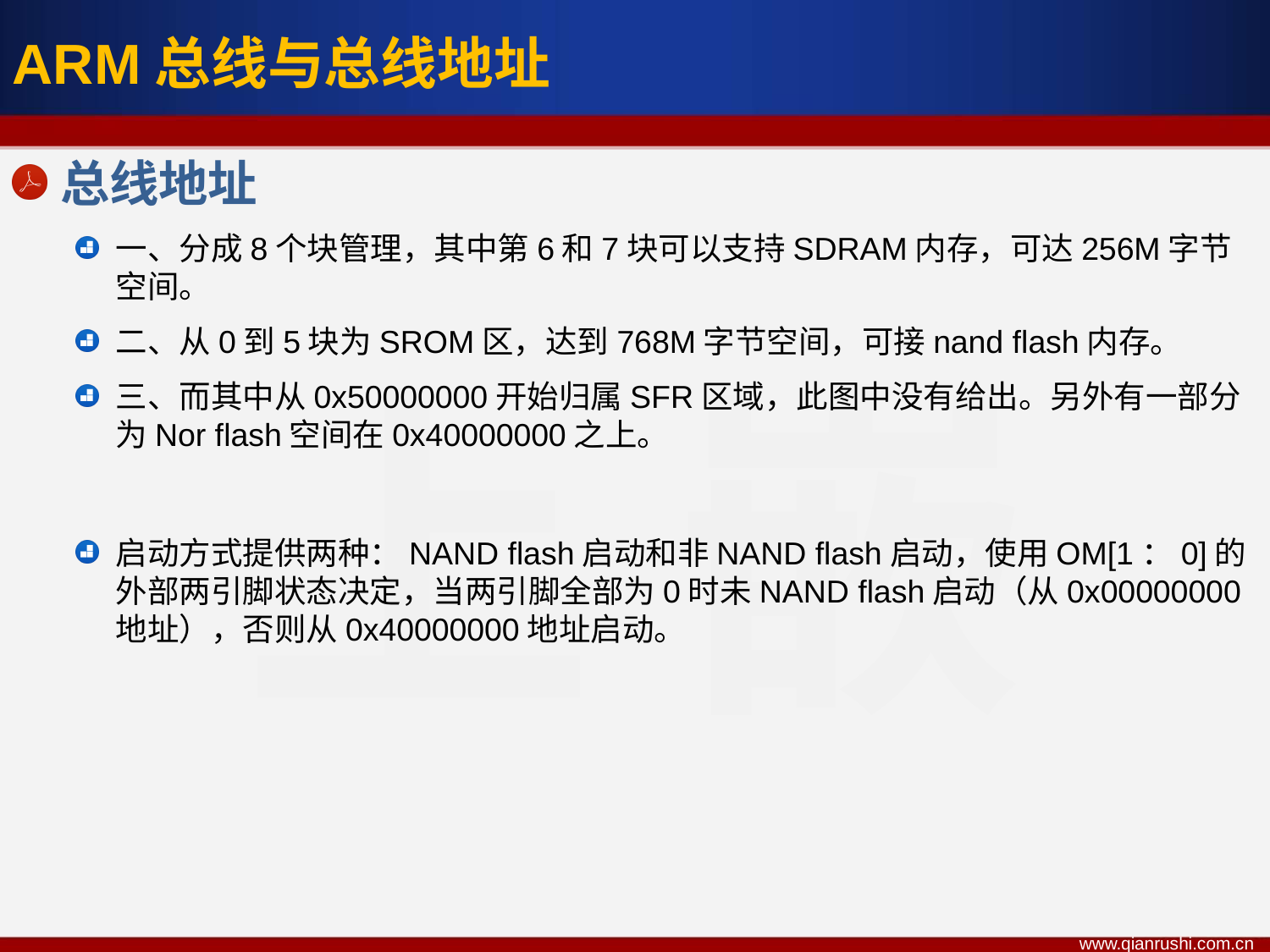

ARM总线与总线地址
总线地址
一、分成8个块管理，其中第6和7块可以支持SDRAM内存，可达256M字节空间。
二、从0到5块为SROM区，达到768M字节空间，可接nand flash内存。
三、而其中从0x50000000开始归属SFR区域，此图中没有给出。另外有一部分为Nor flash空间在0x40000000之上。

启动方式提供两种：NAND flash启动和非NAND flash启动，使用OM[1：0]的外部两引脚状态决定，当两引脚全部为0时未NAND flash启动（从0x00000000地址），否则从0x40000000地址启动。